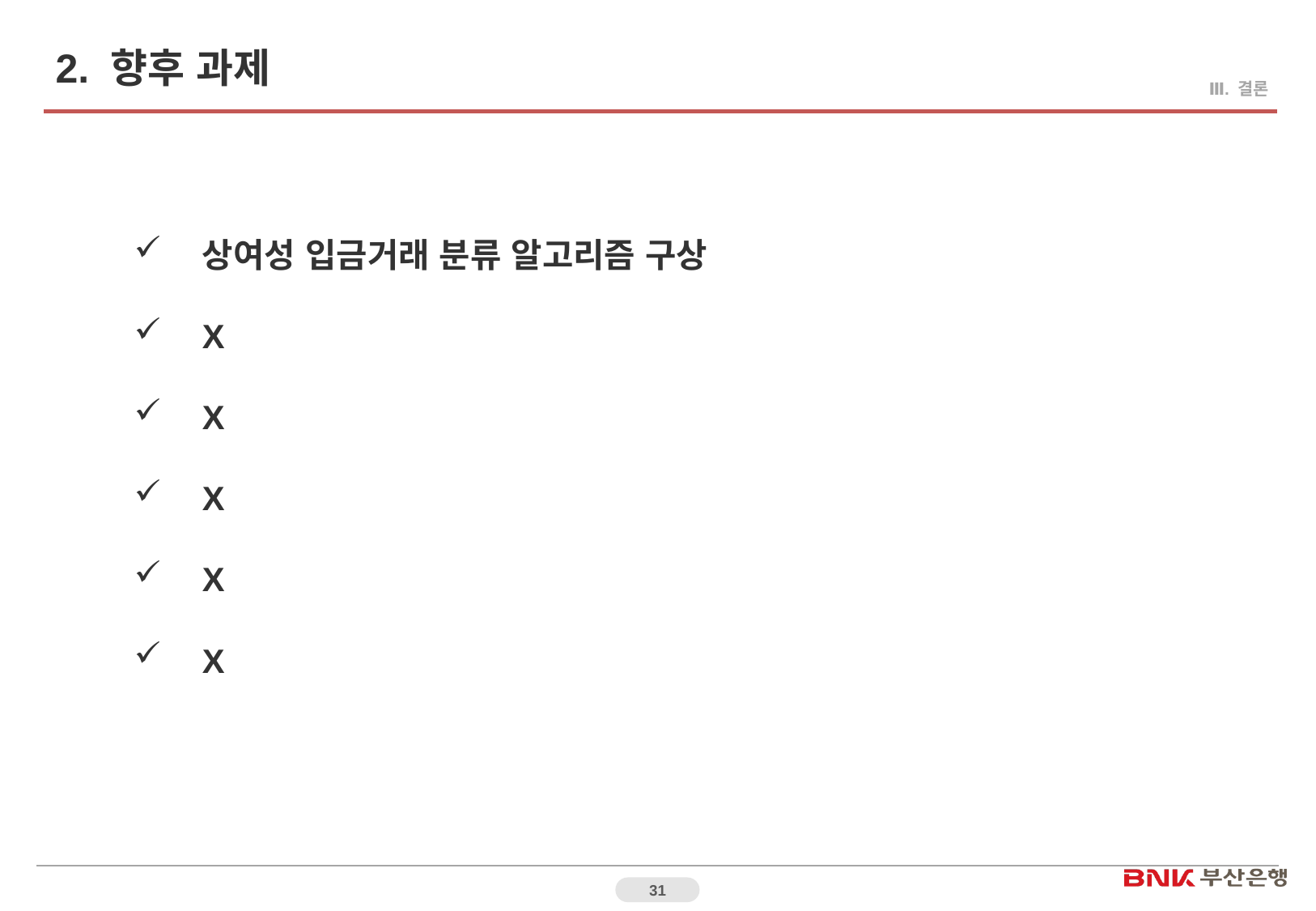

2. 향후 과제

Ⅲ. 결론
상여성 입금거래 분류 알고리즘 구상
X
X
X
X
X